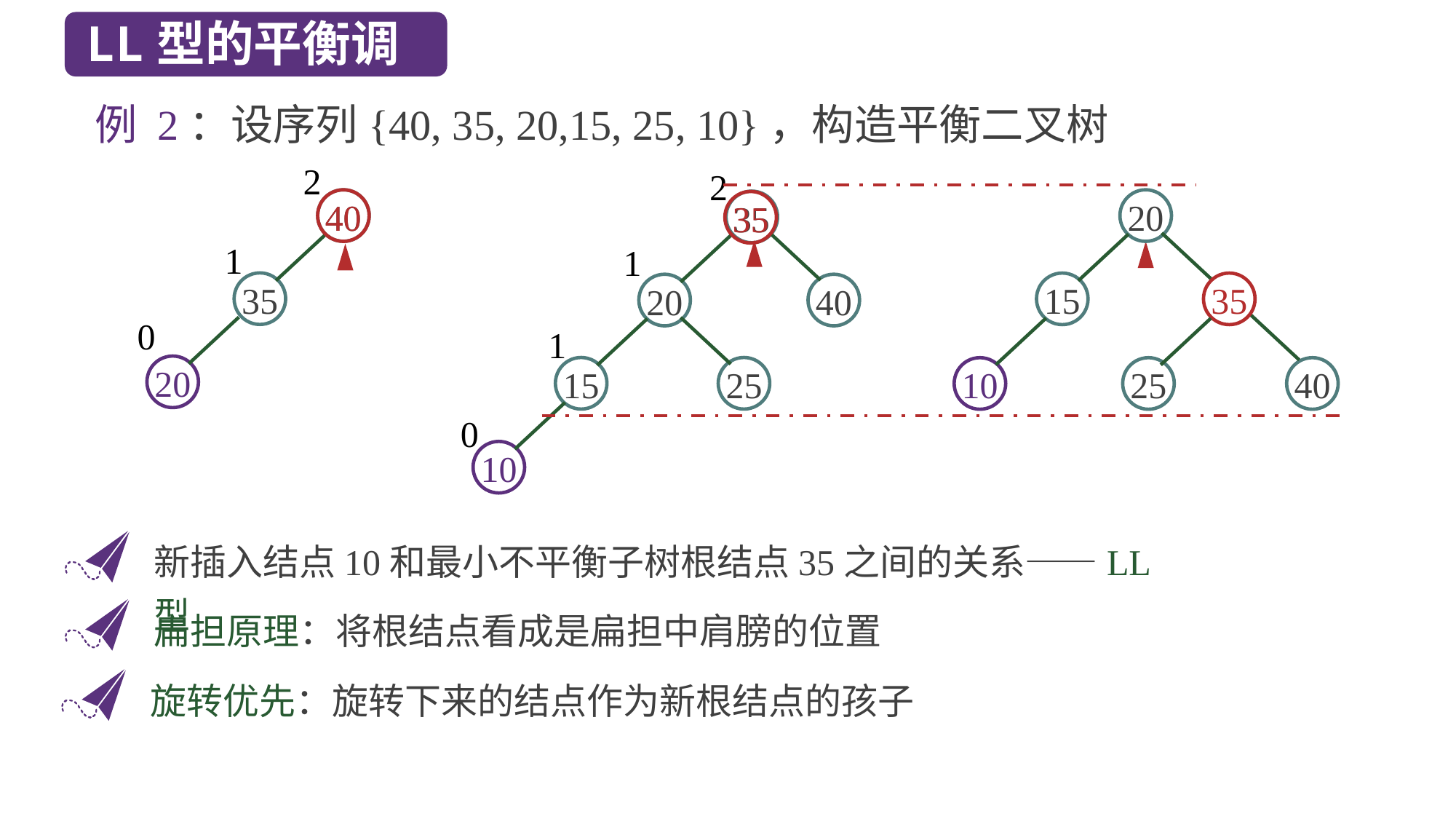

LL型的平衡调整

例 2：设序列{40, 35, 20,15, 25, 10}，构造平衡二叉树
2
1
0
40
40

35

20
2
1
1
0
20

15

10

35

20
40
35

35

40

25

25

15

10
新插入结点10和最小不平衡子树根结点35之间的关系——LL型

扁担原理：将根结点看成是扁担中肩膀的位置

旋转优先：旋转下来的结点作为新根结点的孩子